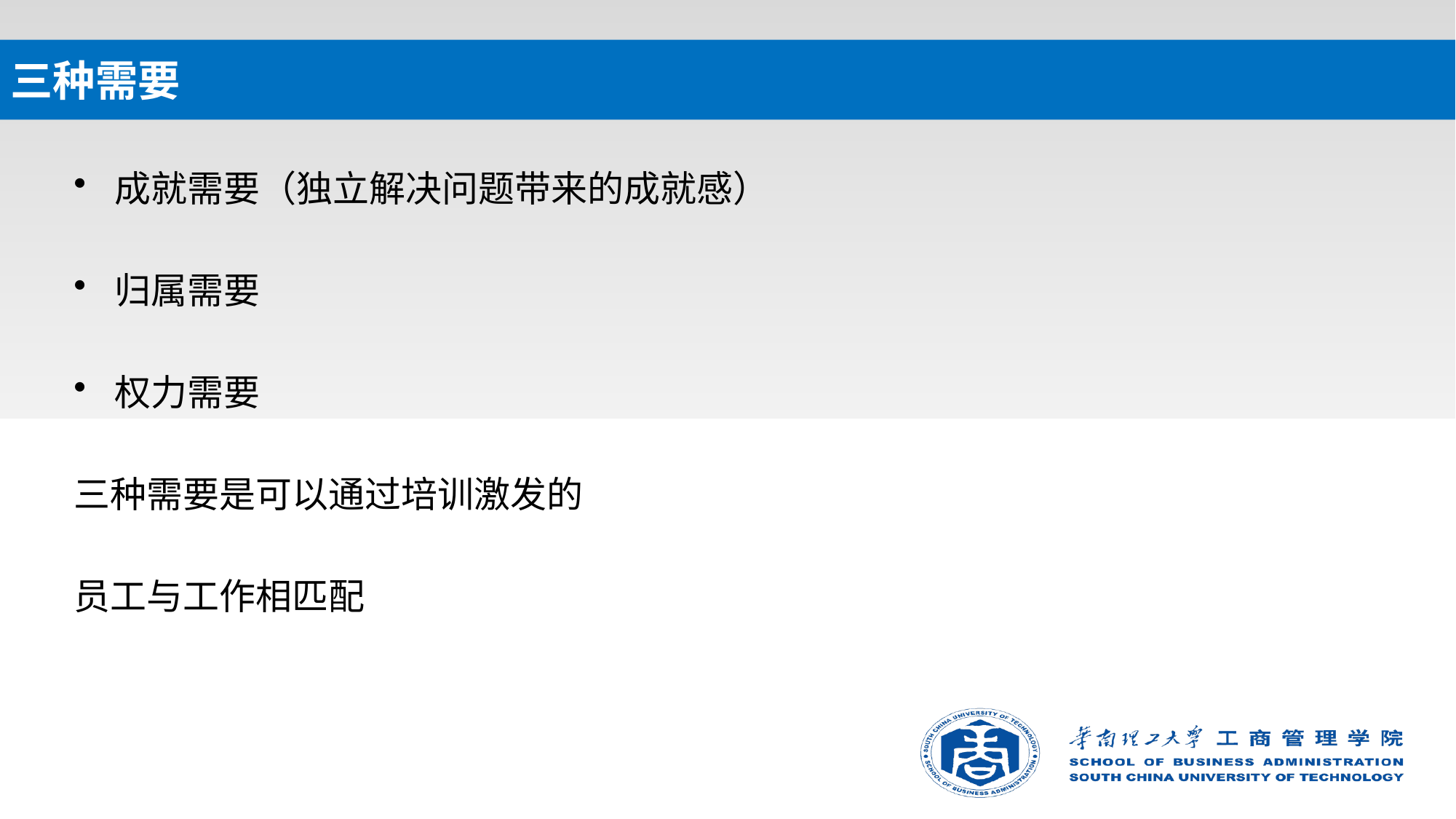

# 三种需要
成就需要（独立解决问题带来的成就感）

归属需要

权力需要

三种需要是可以通过培训激发的

员工与工作相匹配